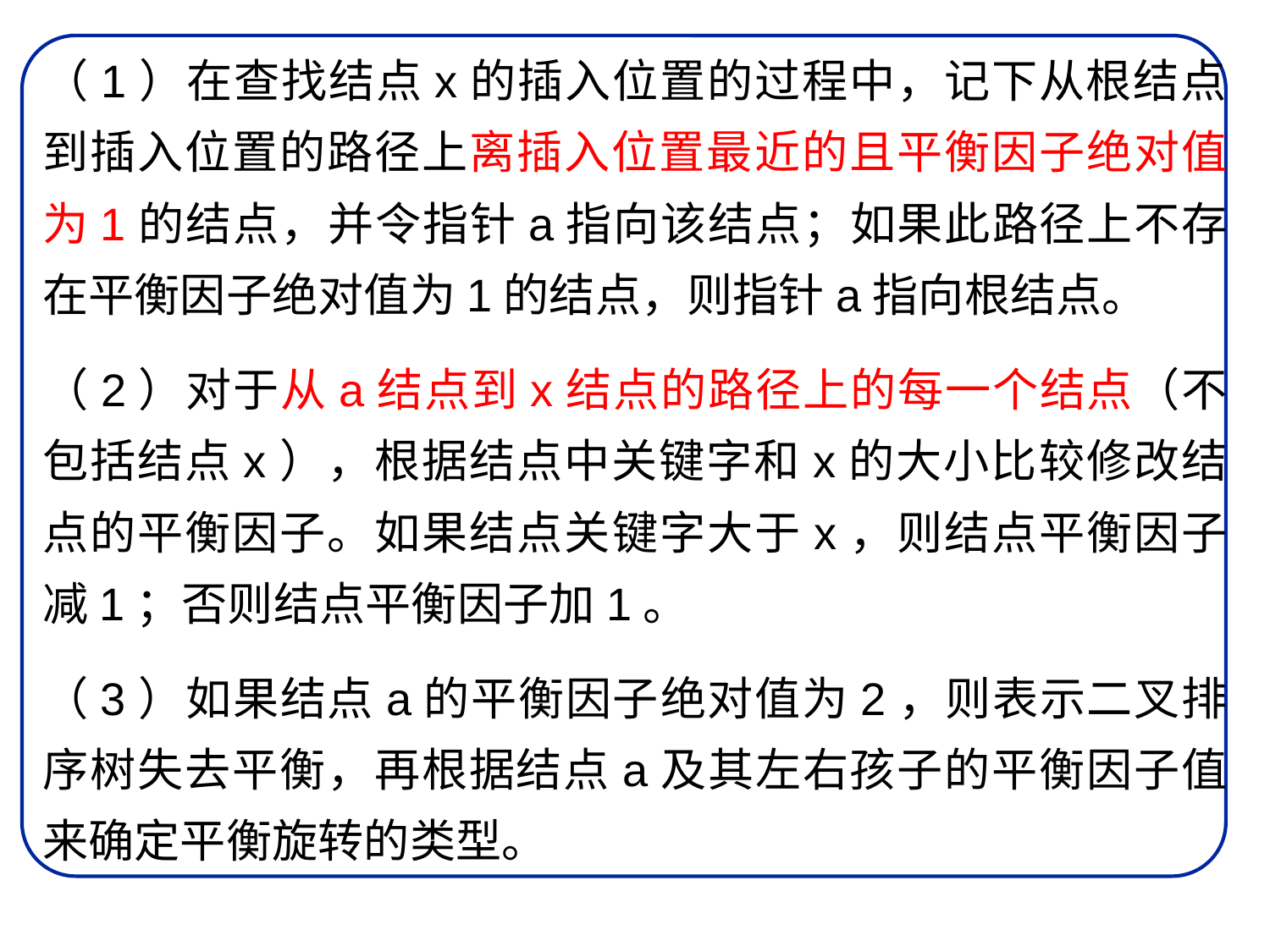

（1）在查找结点x的插入位置的过程中，记下从根结点到插入位置的路径上离插入位置最近的且平衡因子绝对值为1的结点，并令指针a指向该结点；如果此路径上不存在平衡因子绝对值为1的结点，则指针a指向根结点。
（2）对于从a结点到x结点的路径上的每一个结点（不包括结点x），根据结点中关键字和x的大小比较修改结点的平衡因子。如果结点关键字大于x，则结点平衡因子减1；否则结点平衡因子加1。
（3）如果结点a的平衡因子绝对值为2，则表示二叉排序树失去平衡，再根据结点a及其左右孩子的平衡因子值来确定平衡旋转的类型。